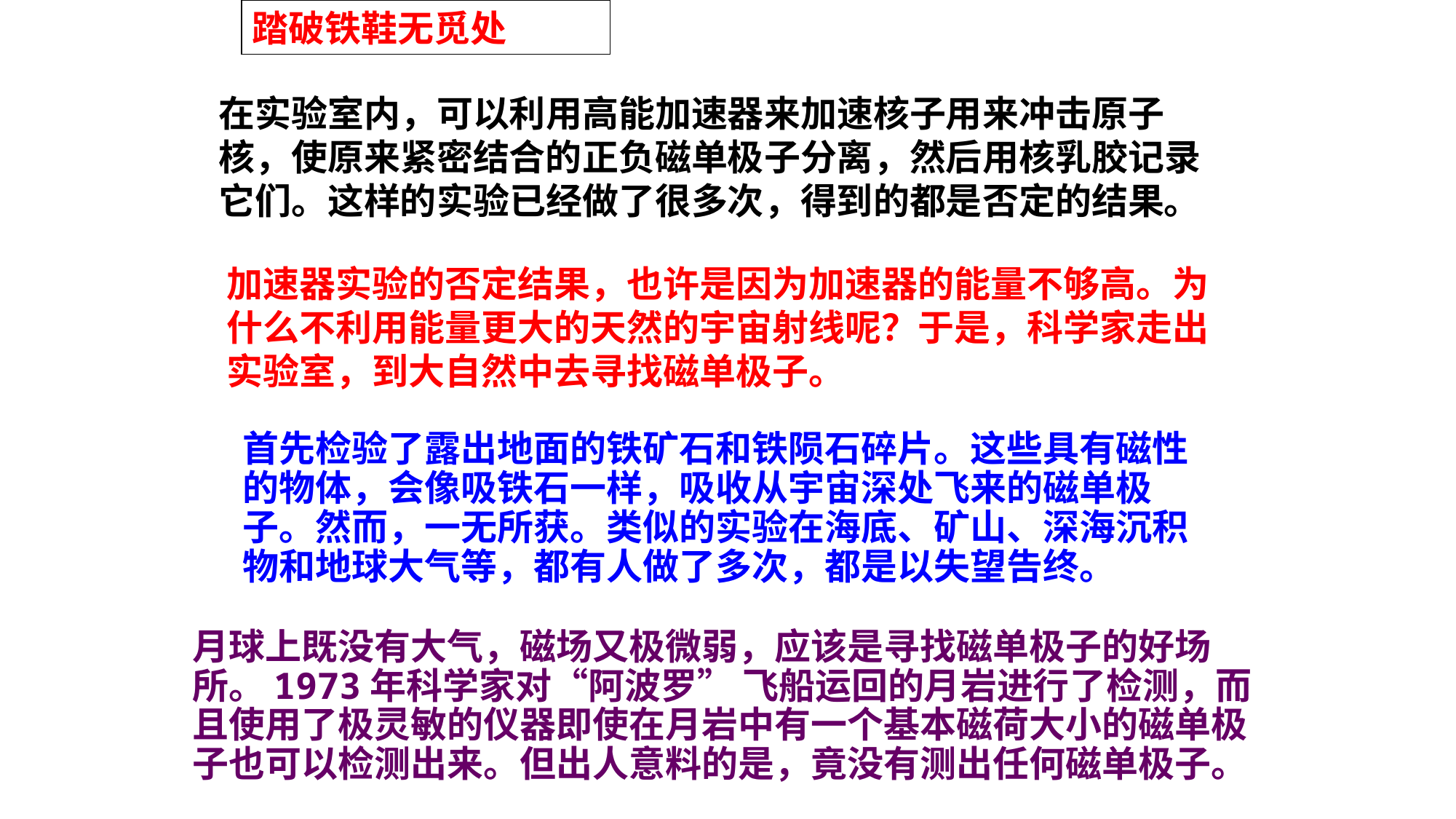

踏破铁鞋无觅处
在实验室内，可以利用高能加速器来加速核子用来冲击原子核，使原来紧密结合的正负磁单极子分离，然后用核乳胶记录它们。这样的实验已经做了很多次，得到的都是否定的结果。
加速器实验的否定结果，也许是因为加速器的能量不够高。为什么不利用能量更大的天然的宇宙射线呢？于是，科学家走出实验室，到大自然中去寻找磁单极子。
首先检验了露出地面的铁矿石和铁陨石碎片。这些具有磁性的物体，会像吸铁石一样，吸收从宇宙深处飞来的磁单极子。然而，一无所获。类似的实验在海底、矿山、深海沉积物和地球大气等，都有人做了多次，都是以失望告终。
月球上既没有大气，磁场又极微弱，应该是寻找磁单极子的好场所。1973年科学家对“阿波罗” 飞船运回的月岩进行了检测，而且使用了极灵敏的仪器即使在月岩中有一个基本磁荷大小的磁单极子也可以检测出来。但出人意料的是，竟没有测出任何磁单极子。